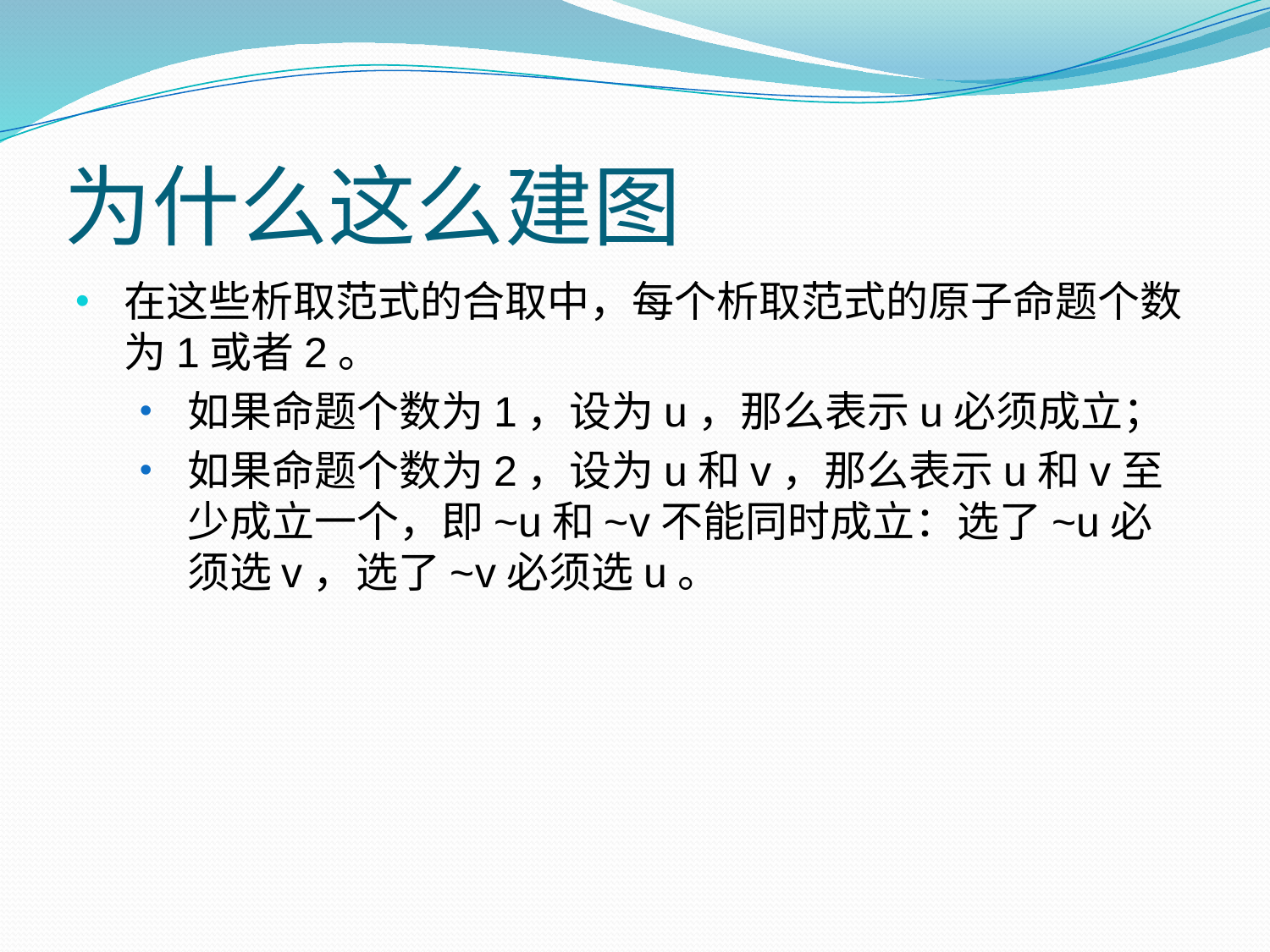

# 为什么这么建图
在这些析取范式的合取中，每个析取范式的原子命题个数为1或者2。
如果命题个数为1，设为u，那么表示u必须成立；
如果命题个数为2，设为u和v，那么表示u和v至少成立一个，即~u和~v不能同时成立：选了~u必须选v，选了~v必须选u。